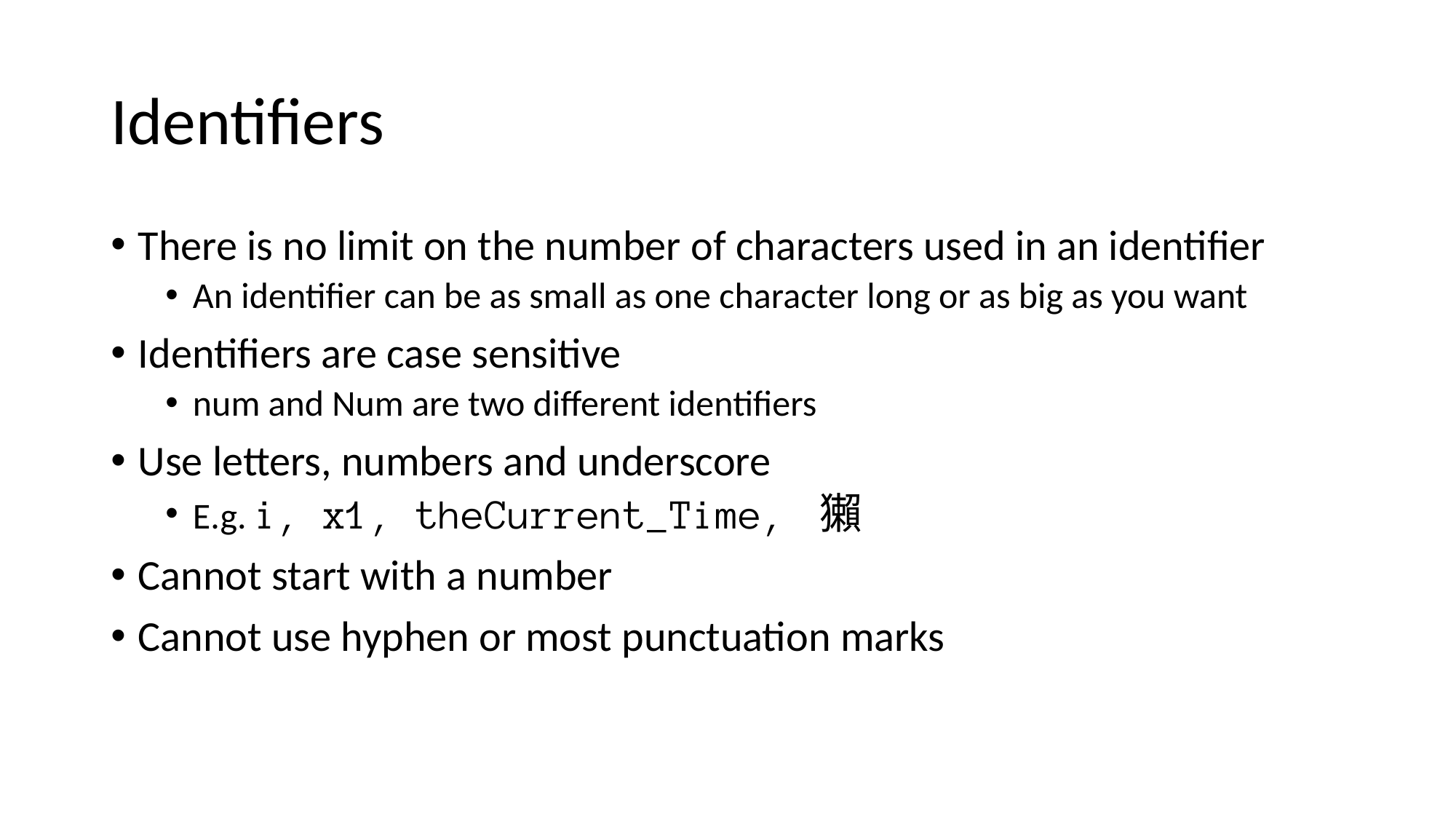

# Identifiers
There is no limit on the number of characters used in an identifier
An identifier can be as small as one character long or as big as you want
Identifiers are case sensitive
num and Num are two different identifiers
Use letters, numbers and underscore
E.g. i, x1, theCurrent_Time, 獺
Cannot start with a number
Cannot use hyphen or most punctuation marks